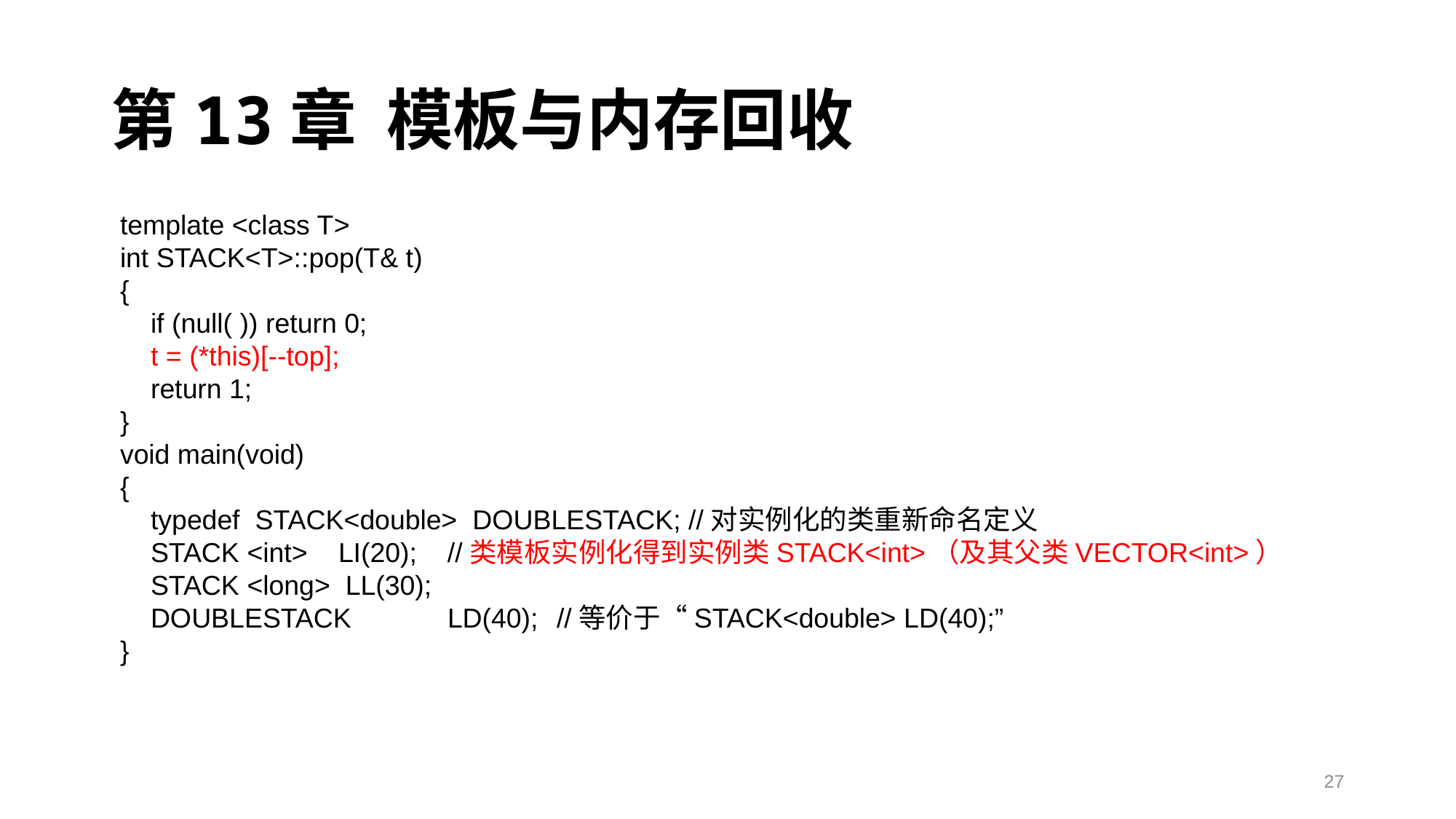

# 第13章  模板与内存回收
template <class T>
int STACK<T>::pop(T& t)
{
    if (null( )) return 0;
    t = (*this)[--top];
    return 1;
}
void main(void)
{
    typedef  STACK<double>  DOUBLESTACK; //对实例化的类重新命名定义
    STACK <int>  	LI(20);    //类模板实例化得到实例类STACK<int>（及其父类VECTOR<int>）
    STACK <long>  LL(30);
    DOUBLESTACK 	LD(40);	//等价于“STACK<double> LD(40);”
}
27